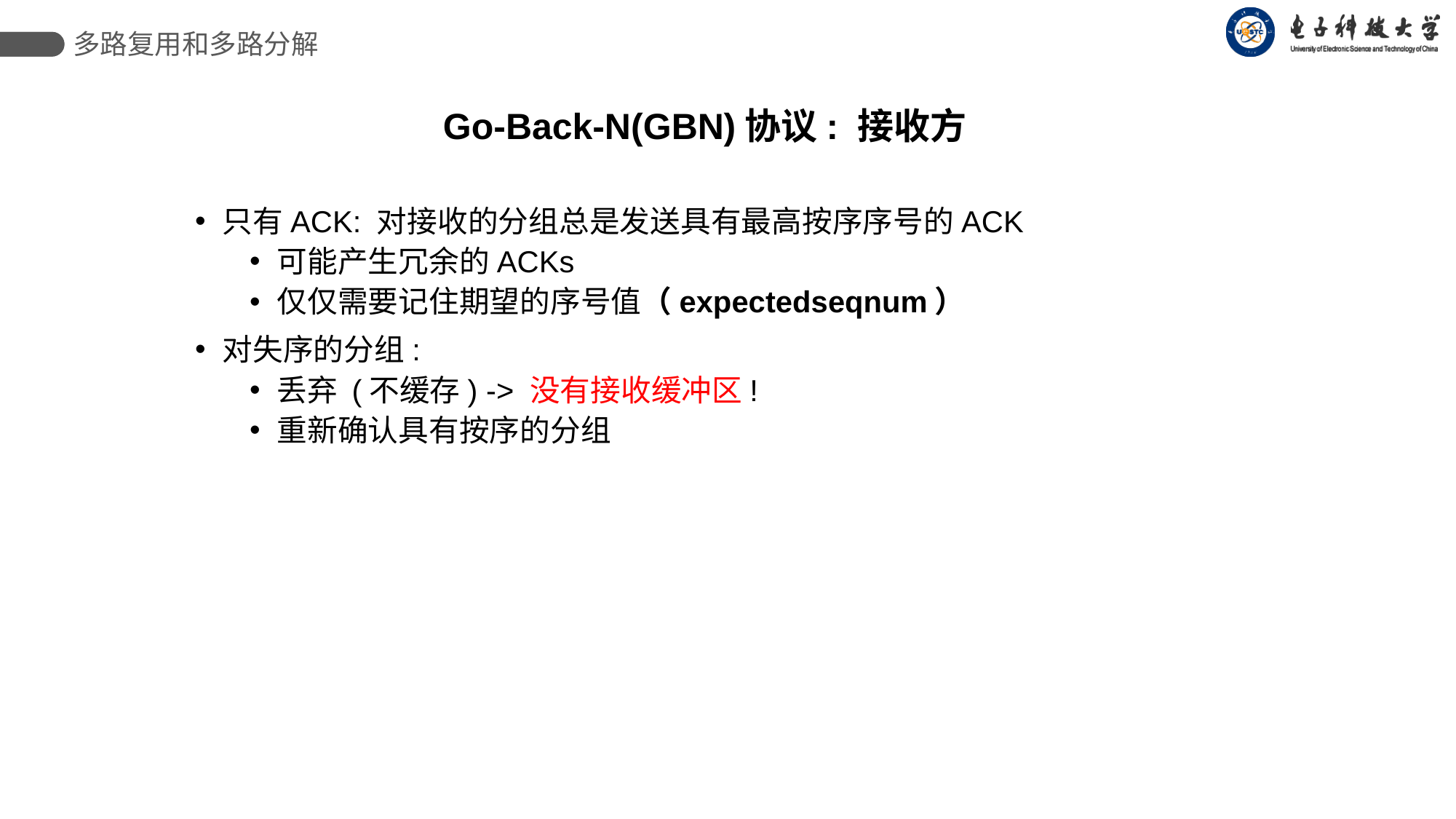

多路复用和多路分解

Go-Back-N(GBN)协议: 接收方
只有ACK: 对接收的分组总是发送具有最高按序序号的ACK
可能产生冗余的ACKs
仅仅需要记住期望的序号值（expectedseqnum）
对失序的分组:
丢弃 (不缓存) -> 没有接收缓冲区!
重新确认具有按序的分组